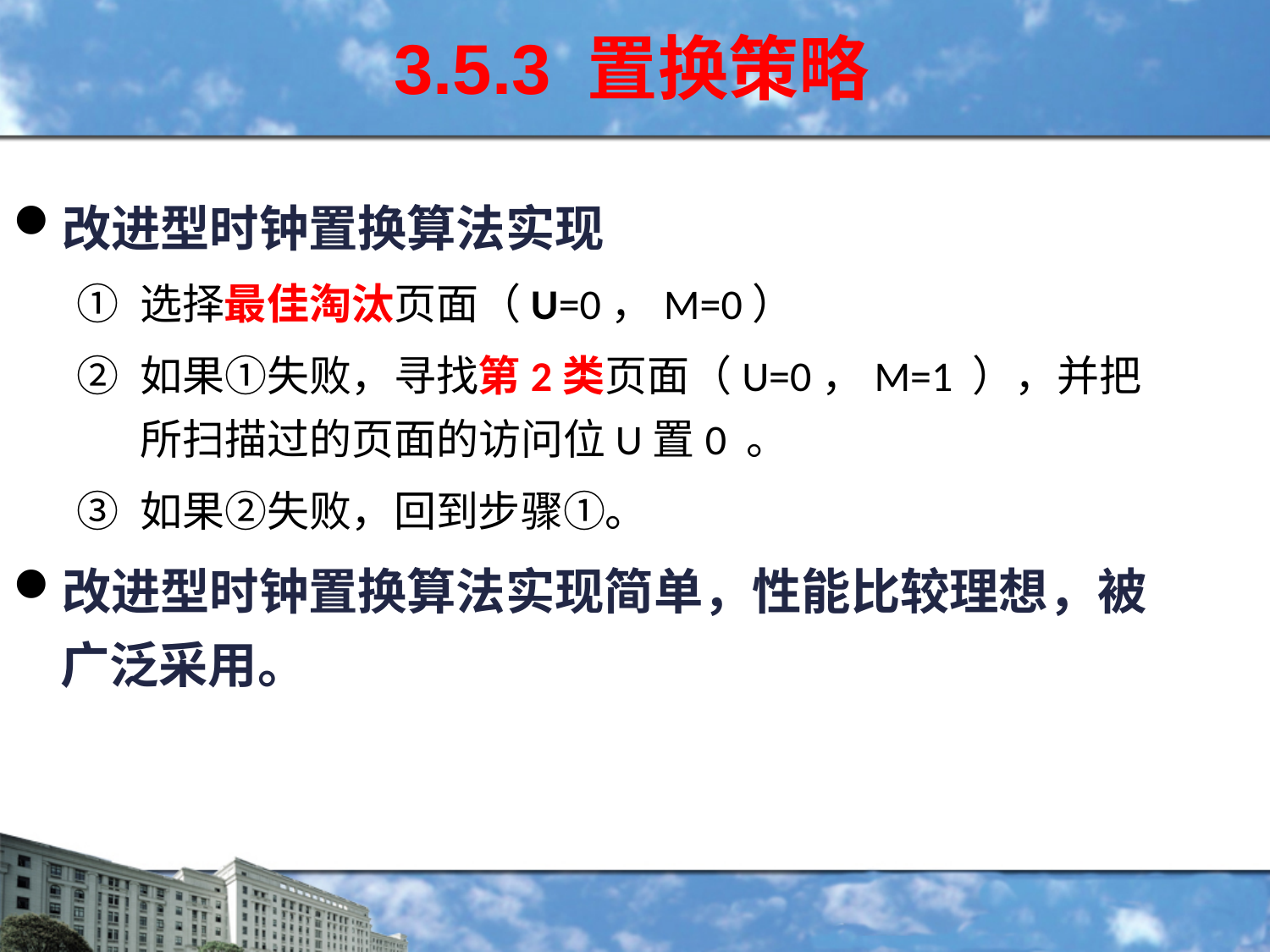

3.5.3 置换策略
改进型时钟置换算法实现
选择最佳淘汰页面（U=0，M=0）
如果①失败，寻找第2类页面（U=0，M=1 ），并把所扫描过的页面的访问位U置0 。
如果②失败，回到步骤①。
改进型时钟置换算法实现简单，性能比较理想，被广泛采用。